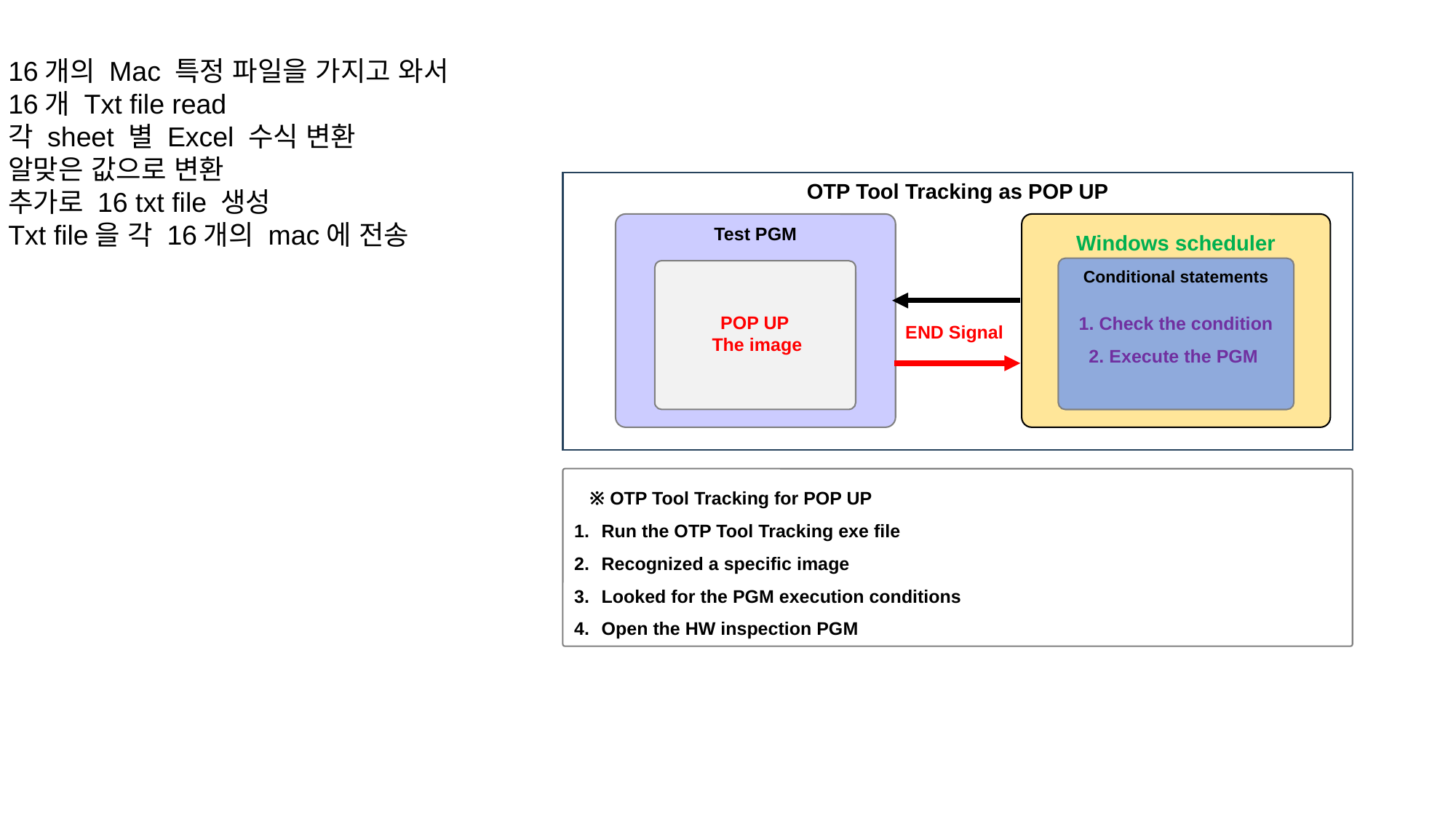

16개의 Mac 특정 파일을 가지고 와서
16개 Txt file read
각 sheet 별 Excel 수식 변환
알맞은 값으로 변환
추가로 16 txt file 생성
Txt file을 각 16개의 mac에 전송
OTP Tool Tracking as POP UP
Windows scheduler
Test PGM
1. Check the condition
2. Execute the PGM

Conditional statements
POP UP
The image
END Signal
   ※ OTP Tool Tracking for POP UP
Run the OTP Tool Tracking exe file
Recognized a specific image
Looked for the PGM execution conditions
Open the HW inspection PGM